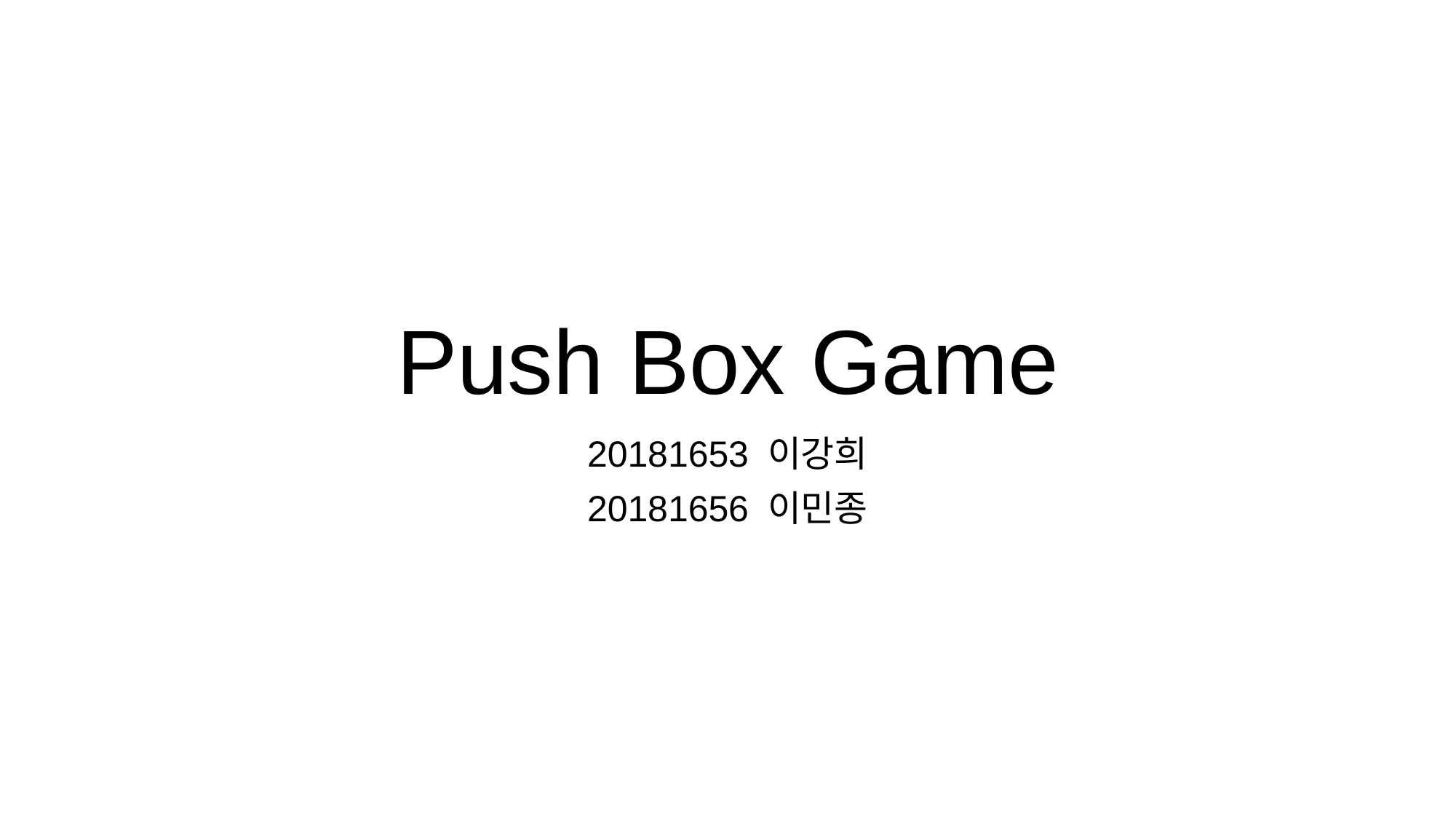

# Push Box Game
20181653 이강희
20181656 이민종